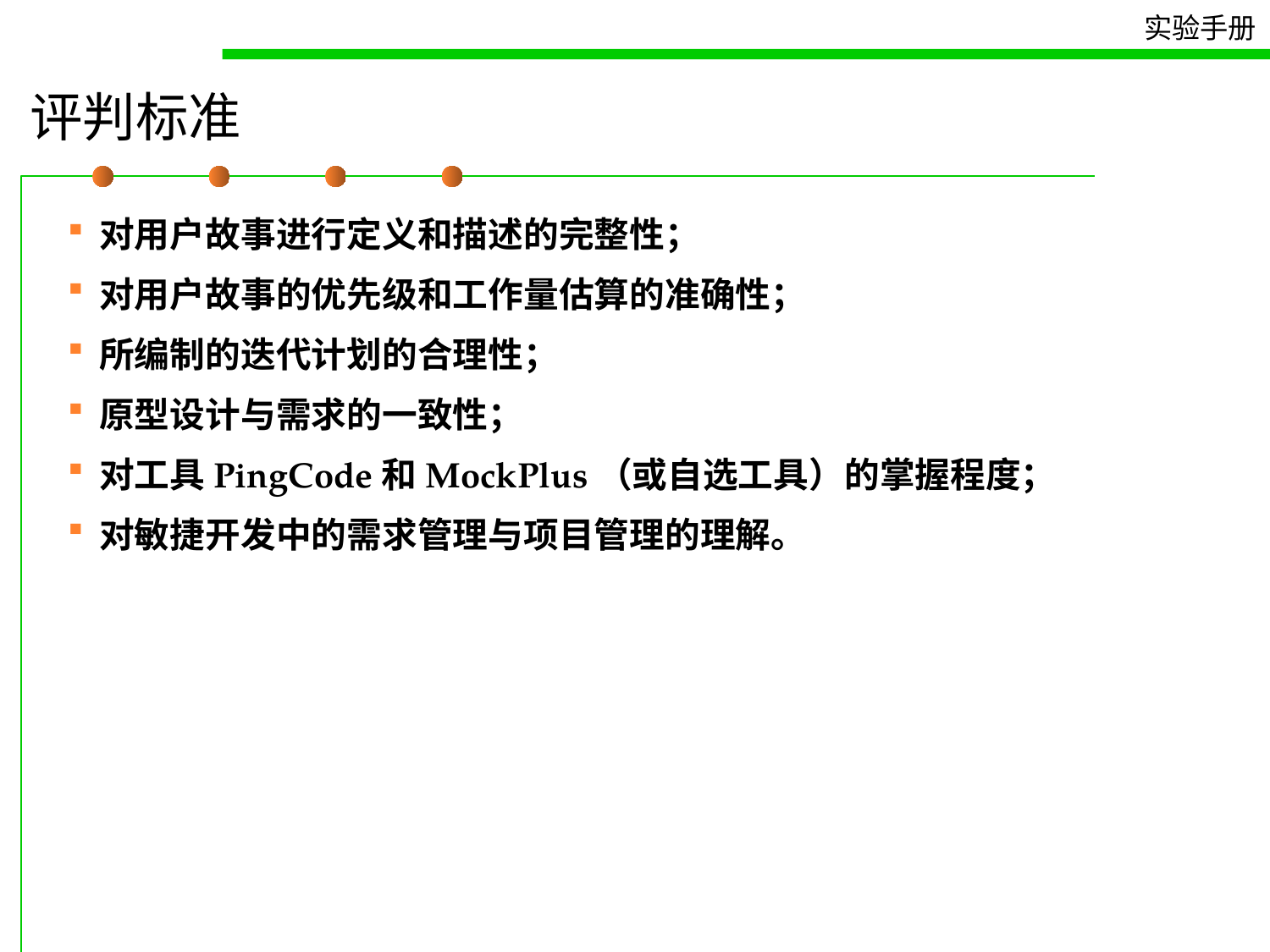

# 评判标准
对用户故事进行定义和描述的完整性；
对用户故事的优先级和工作量估算的准确性；
所编制的迭代计划的合理性；
原型设计与需求的一致性；
对工具PingCode和MockPlus（或自选工具）的掌握程度；
对敏捷开发中的需求管理与项目管理的理解。